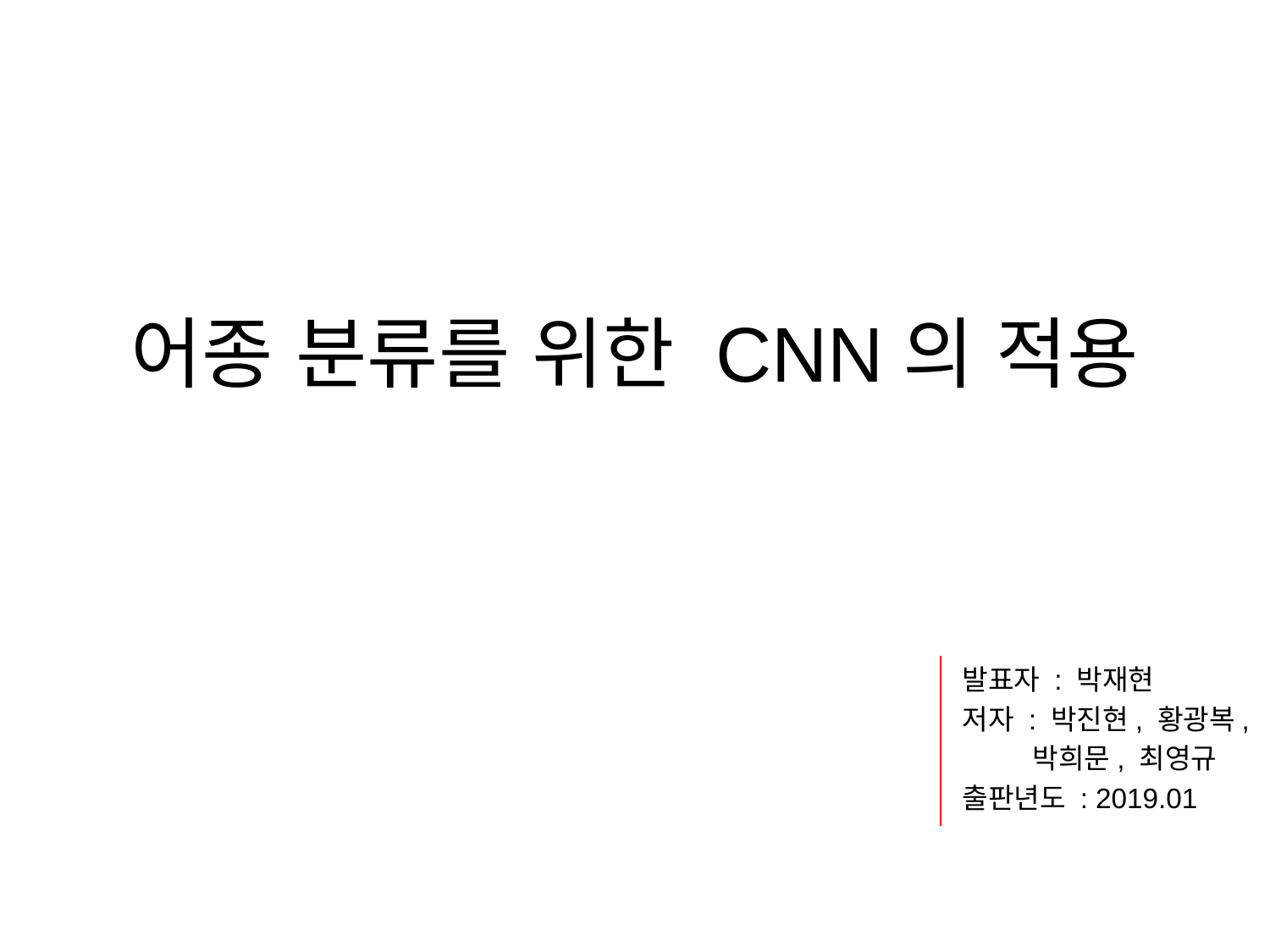

# 어종 분류를 위한 CNN의 적용
 발표자 : 박재현
 저자 : 박진현, 황광복,
          박희문, 최영규
 출판년도 : 2019.01